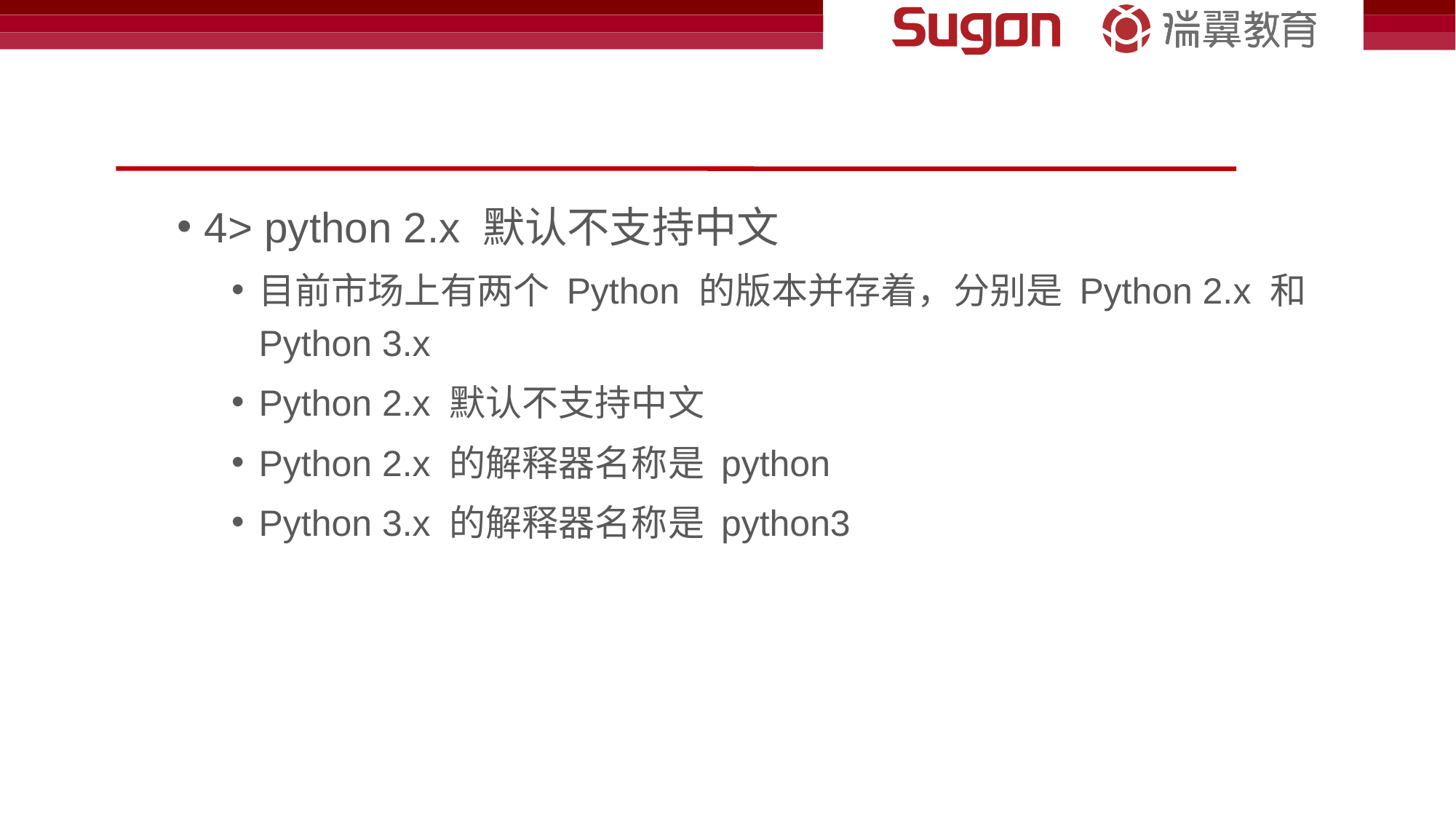

#
4> python 2.x 默认不支持中文
目前市场上有两个 Python 的版本并存着，分别是 Python 2.x 和 Python 3.x
Python 2.x 默认不支持中文
Python 2.x 的解释器名称是 python
Python 3.x 的解释器名称是 python3